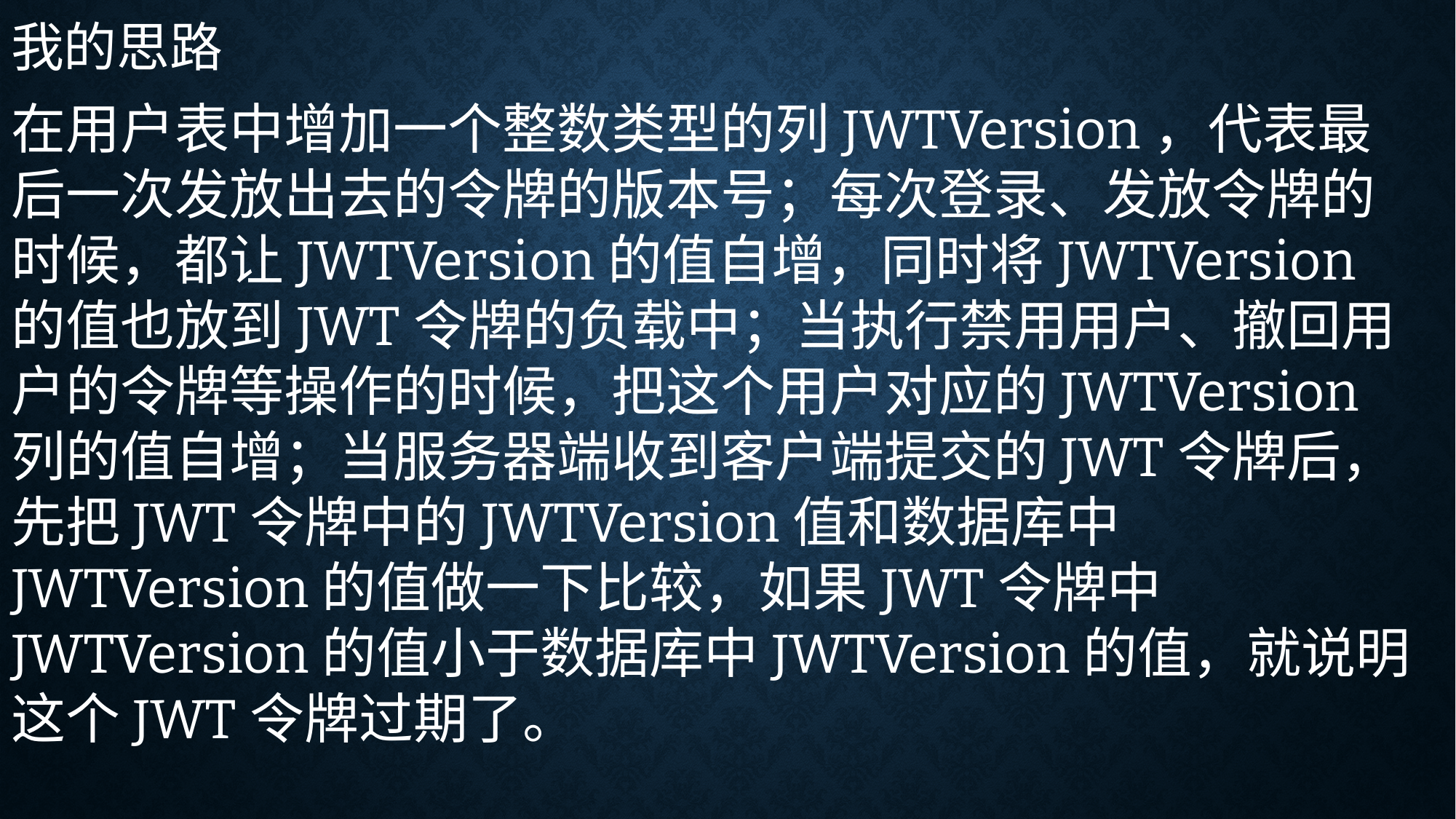

我的思路
在用户表中增加一个整数类型的列JWTVersion，代表最后一次发放出去的令牌的版本号；每次登录、发放令牌的时候，都让JWTVersion的值自增，同时将JWTVersion的值也放到JWT令牌的负载中；当执行禁用用户、撤回用户的令牌等操作的时候，把这个用户对应的JWTVersion列的值自增；当服务器端收到客户端提交的JWT令牌后，先把JWT令牌中的JWTVersion值和数据库中JWTVersion的值做一下比较，如果JWT令牌中JWTVersion的值小于数据库中JWTVersion的值，就说明这个JWT令牌过期了。